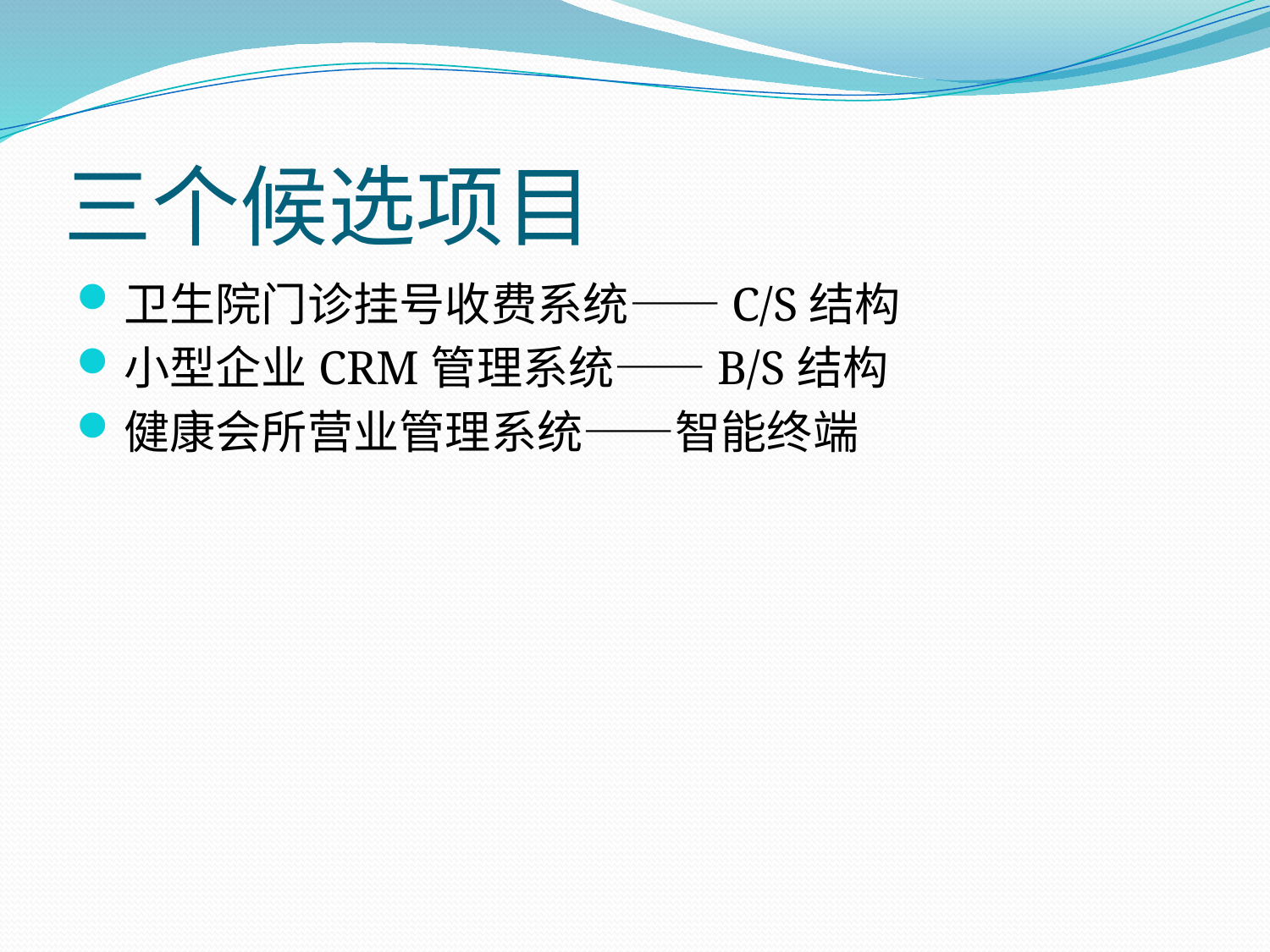

# 三个候选项目
卫生院门诊挂号收费系统——C/S结构
小型企业CRM管理系统——B/S结构
健康会所营业管理系统——智能终端